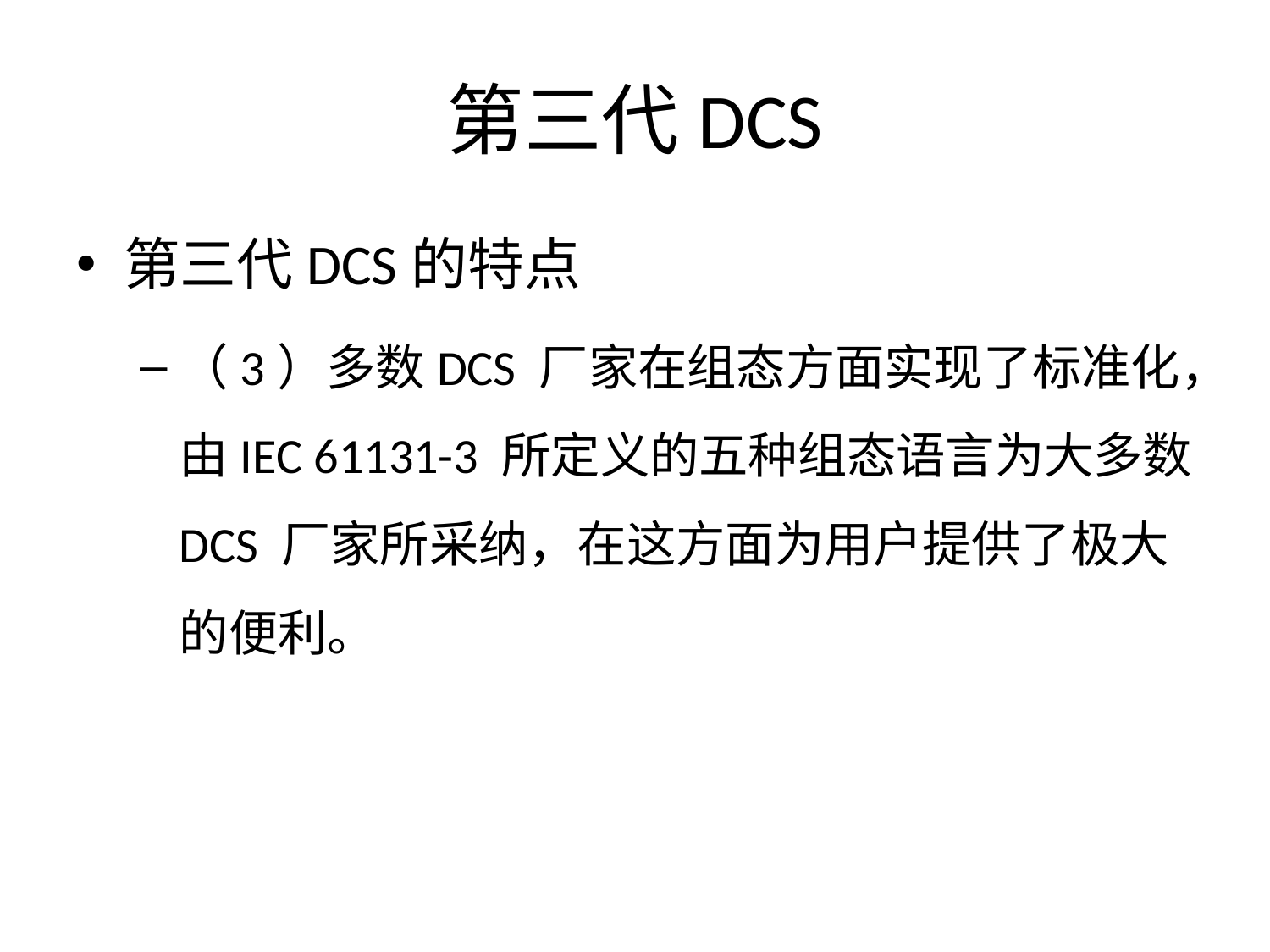

# 第三代DCS
第三代DCS的特点
（3）多数DCS 厂家在组态方面实现了标准化，由IEC 61131-3 所定义的五种组态语言为大多数DCS 厂家所采纳，在这方面为用户提供了极大的便利。